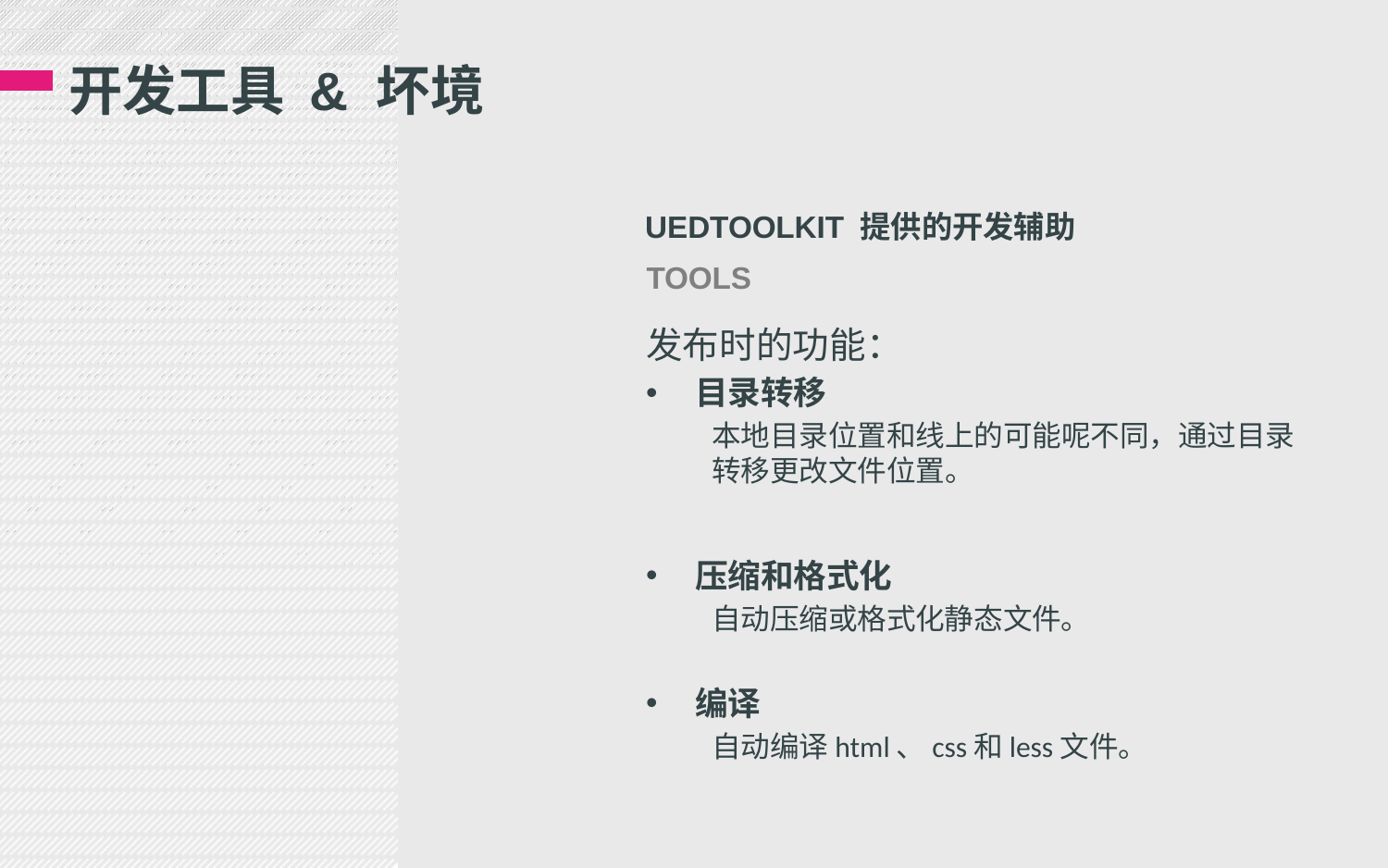

# 开发工具 & 坏境
UEDTOOLKIT 提供的开发辅助
TOOLS

发布时的功能：
目录转移
本地目录位置和线上的可能呢不同，通过目录转移更改文件位置。

压缩和格式化
自动压缩或格式化静态文件。

编译
自动编译html、css和less文件。